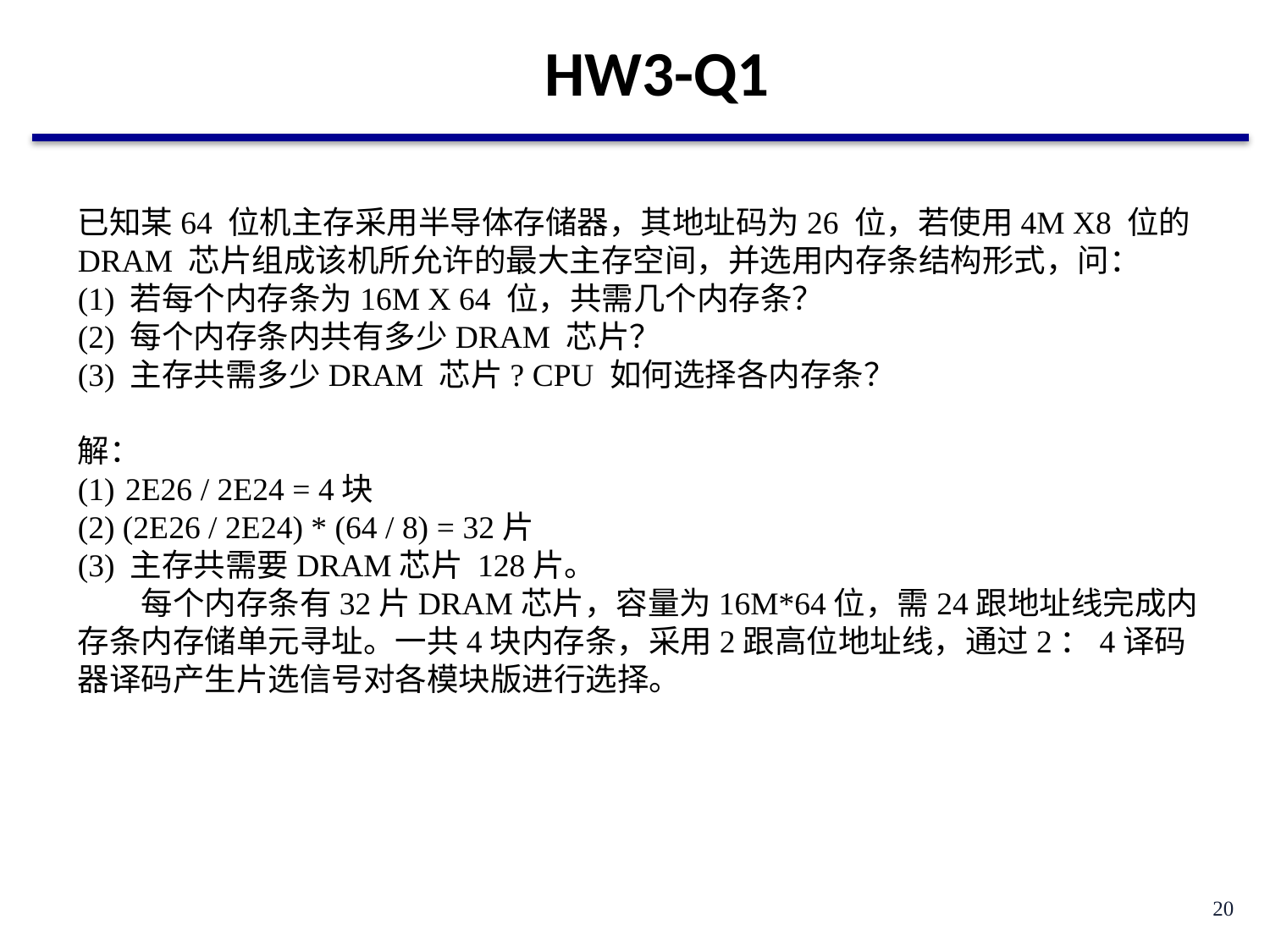

# HW3-Q1
已知某64 位机主存采用半导体存储器，其地址码为26 位，若使用4M X8 位的DRAM 芯片组成该机所允许的最大主存空间，并选用内存条结构形式，问：
(1) 若每个内存条为16M X 64 位，共需几个内存条？
(2) 每个内存条内共有多少DRAM 芯片？
(3) 主存共需多少DRAM 芯片? CPU 如何选择各内存条？

解：
2E26 / 2E24 = 4块
(2) (2E26 / 2E24) * (64 / 8) = 32片
(3) 主存共需要DRAM芯片 128片。
每个内存条有32片DRAM芯片，容量为16M*64位，需24跟地址线完成内存条内存储单元寻址。一共4块内存条，采用2跟高位地址线，通过2：4译码器译码产生片选信号对各模块版进行选择。

20